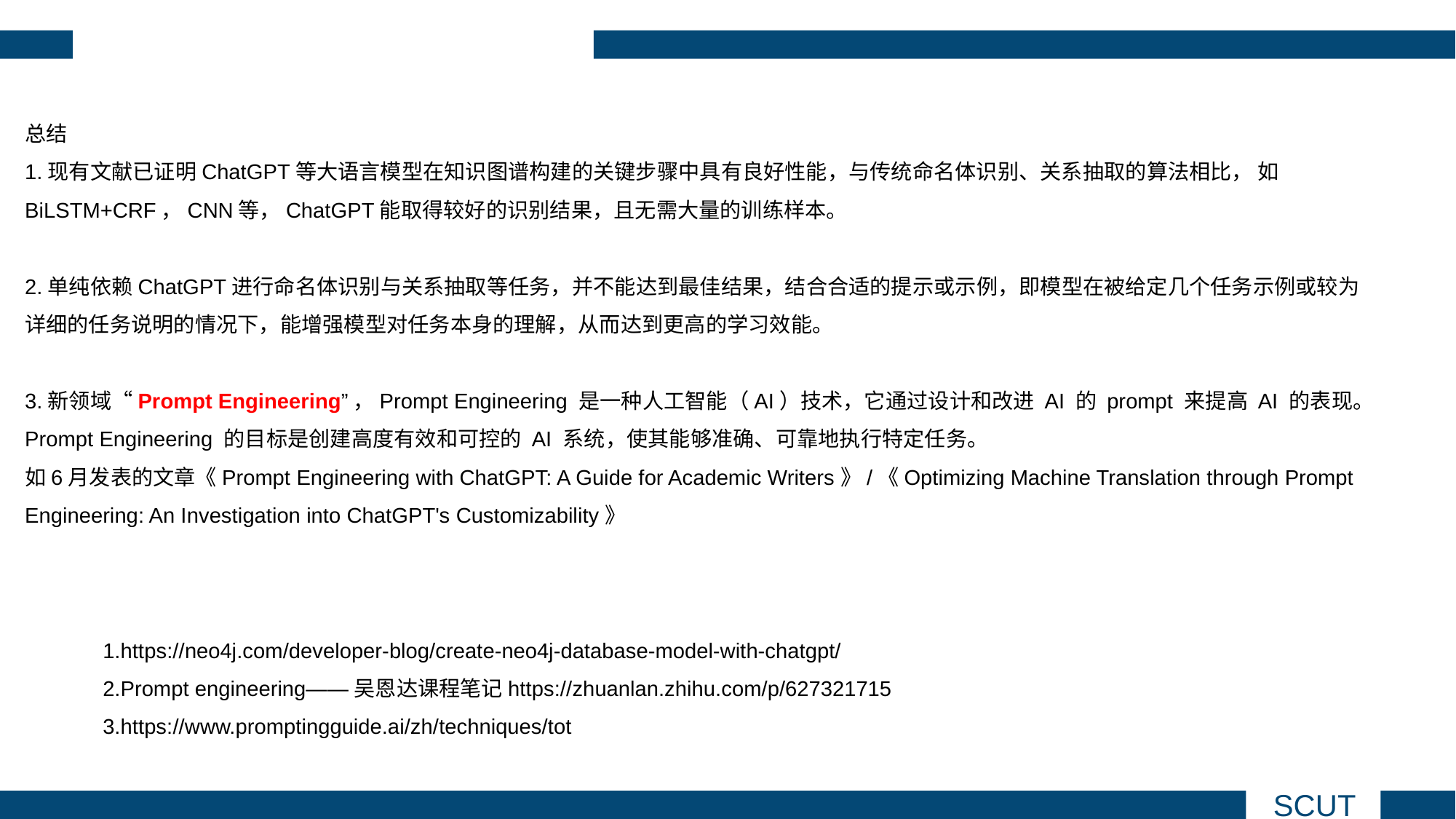

总结
1.现有文献已证明ChatGPT等大语言模型在知识图谱构建的关键步骤中具有良好性能，与传统命名体识别、关系抽取的算法相比， 如 BiLSTM+CRF，CNN等，ChatGPT能取得较好的识别结果，且无需大量的训练样本。

2.单纯依赖ChatGPT进行命名体识别与关系抽取等任务，并不能达到最佳结果，结合合适的提示或示例，即模型在被给定几个任务示例或较为详细的任务说明的情况下，能增强模型对任务本身的理解，从而达到更高的学习效能。

3.新领域“Prompt Engineering”，Prompt Engineering 是一种人工智能（AI）技术，它通过设计和改进 AI 的 prompt 来提高 AI 的表现。Prompt Engineering 的目标是创建高度有效和可控的 AI 系统，使其能够准确、可靠地执行特定任务。
如6月发表的文章《Prompt Engineering with ChatGPT: A Guide for Academic Writers》/《Optimizing Machine Translation through Prompt Engineering: An Investigation into ChatGPT's Customizability》
1.https://neo4j.com/developer-blog/create-neo4j-database-model-with-chatgpt/
2.Prompt engineering——吴恩达课程笔记https://zhuanlan.zhihu.com/p/627321715
3.https://www.promptingguide.ai/zh/techniques/tot
SCUT